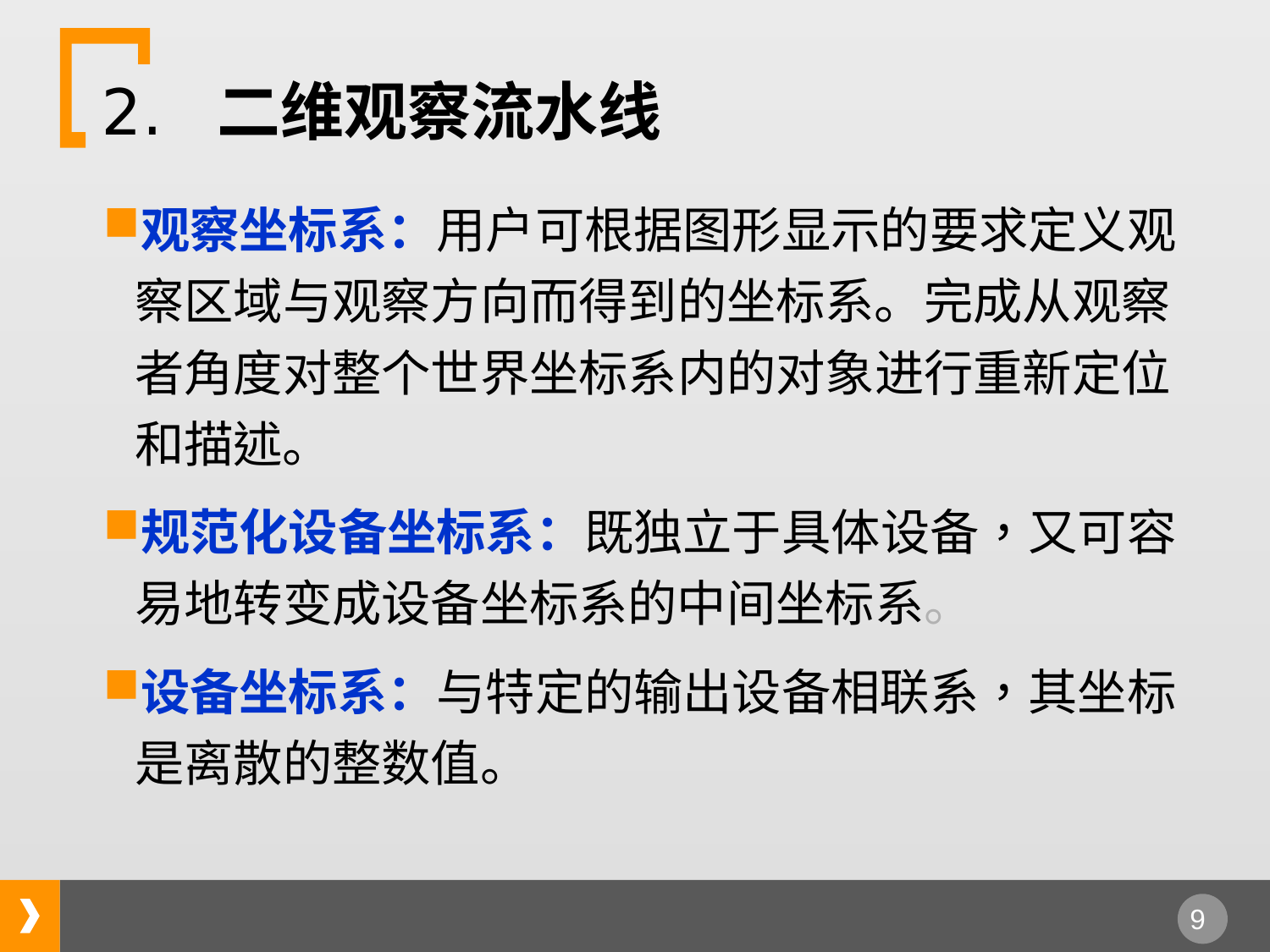

2. 二维观察流水线
观察坐标系：用户可根据图形显示的要求定义观察区域与观察方向而得到的坐标系。完成从观察者角度对整个世界坐标系内的对象进行重新定位和描述。
规范化设备坐标系：既独立于具体设备，又可容易地转变成设备坐标系的中间坐标系。
设备坐标系：与特定的输出设备相联系，其坐标是离散的整数值。